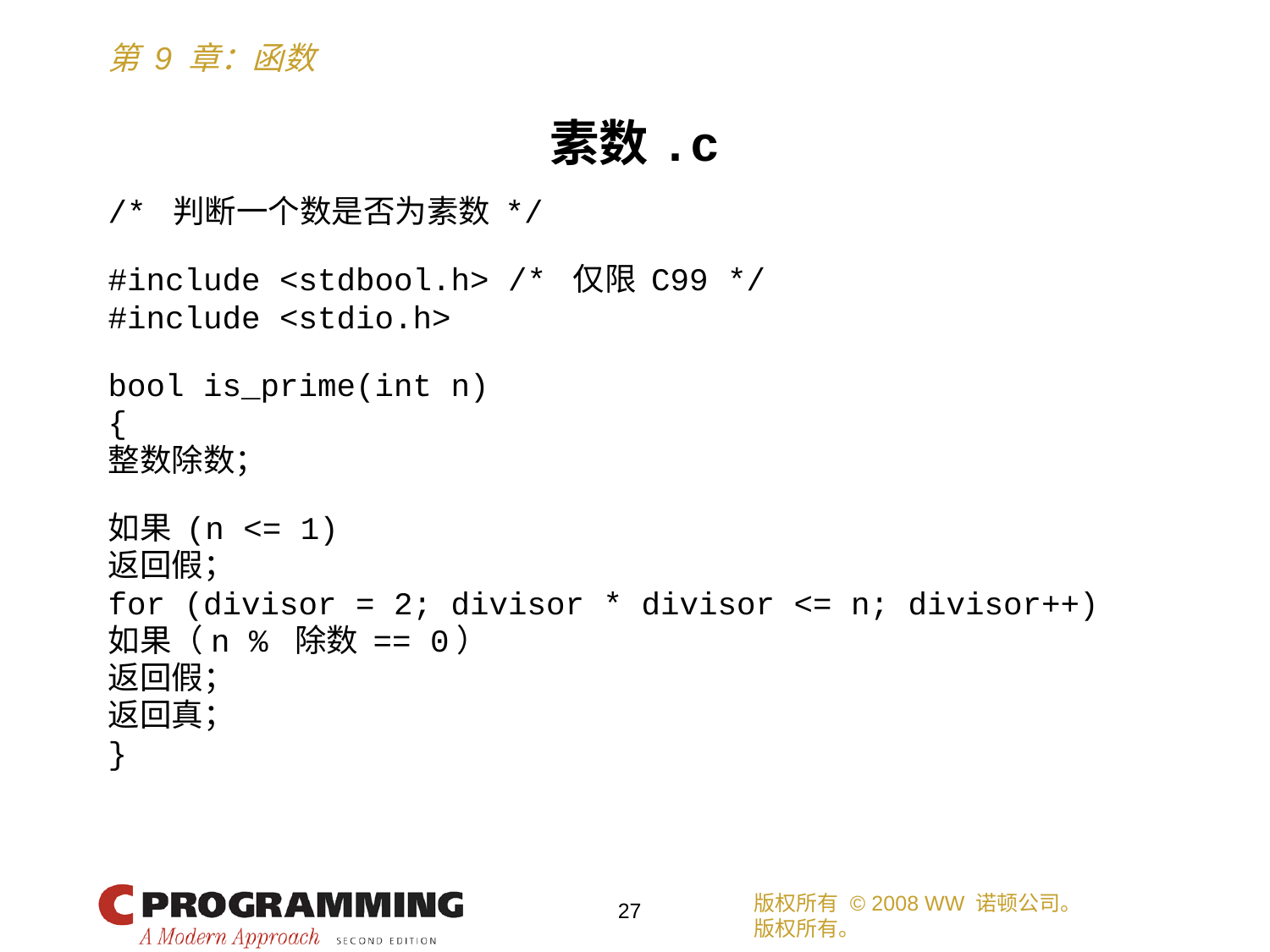

素数.c

/* 判断一个数是否为素数 */

#include <stdbool.h> /* 仅限 C99 */
#include <stdio.h>

bool is_prime(int n)
{
整数除数；

如果 (n <= 1)
返回假；
for (divisor = 2; divisor * divisor <= n; divisor++)
如果（n % 除数 == 0）
返回假；
返回真；
}
版权所有 © 2008 WW 诺顿公司。
版权所有。
27